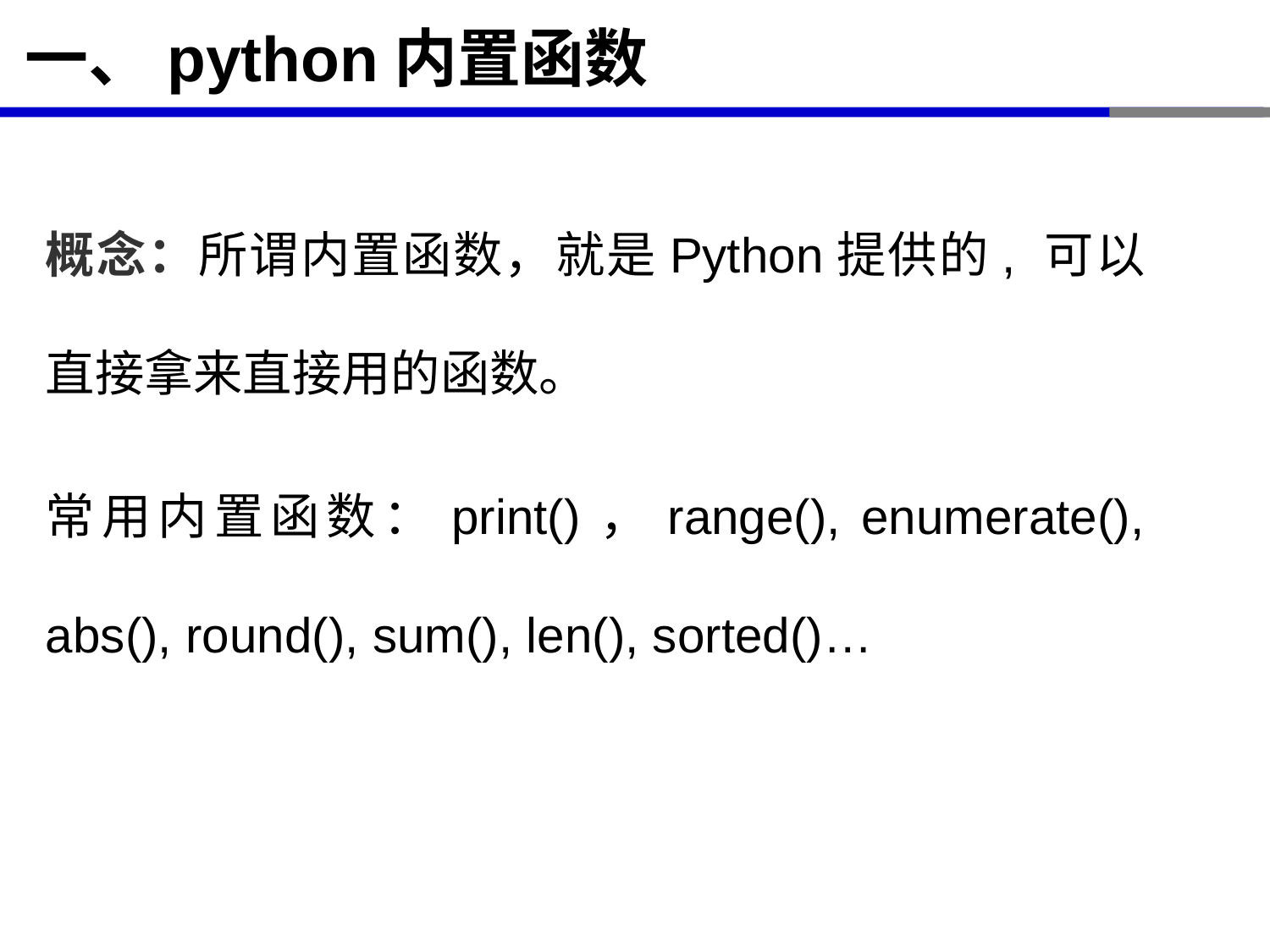

# 一、python内置函数
概念：所谓内置函数，就是Python提供的, 可以直接拿来直接用的函数。
常用内置函数：print()，range(), enumerate(), abs(), round(), sum(), len(), sorted()…